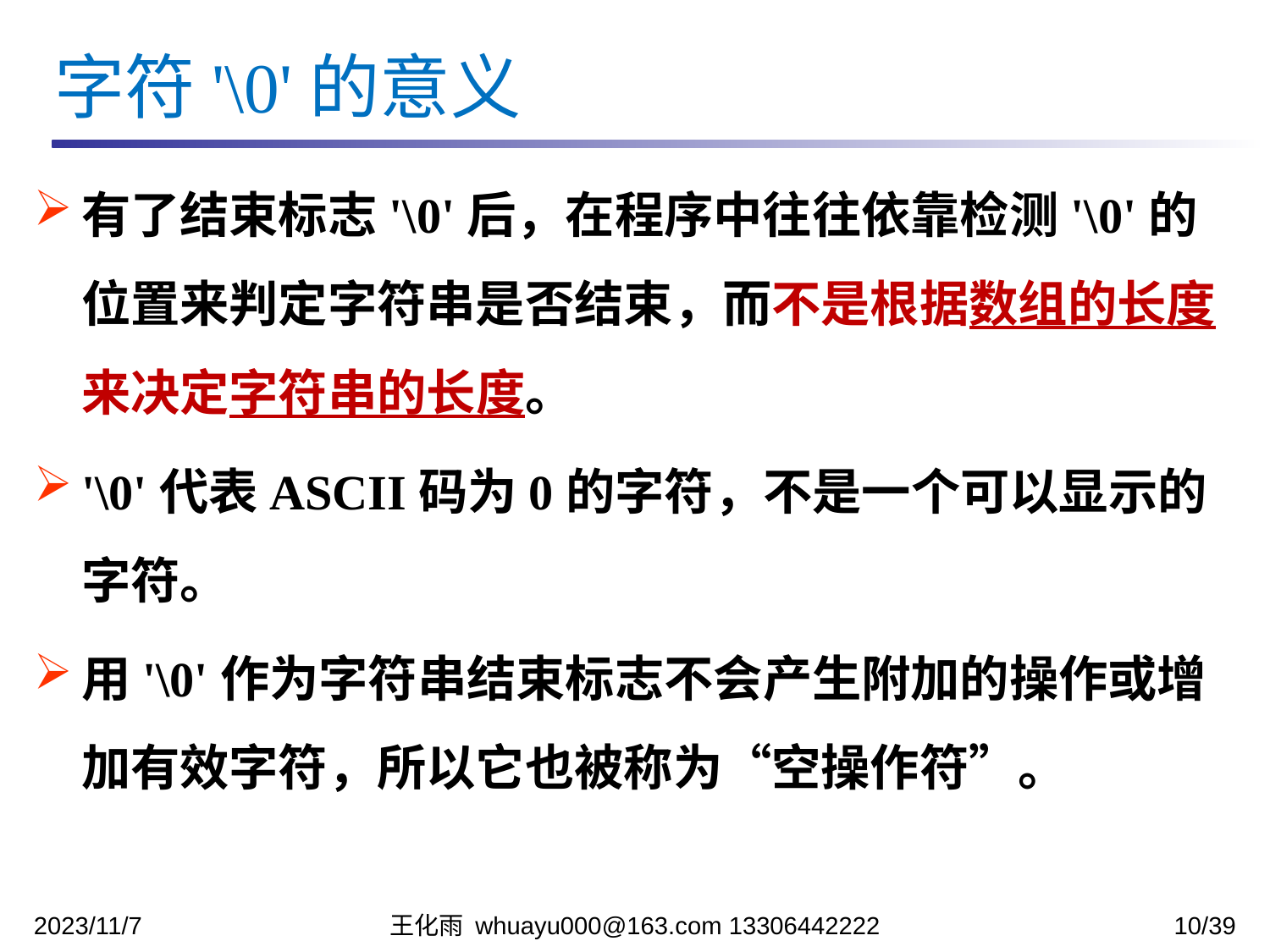

字符'\0'的意义
有了结束标志'\0'后，在程序中往往依靠检测'\0'的位置来判定字符串是否结束，而不是根据数组的长度来决定字符串的长度。
'\0'代表ASCII码为0的字符，不是一个可以显示的字符。
用'\0'作为字符串结束标志不会产生附加的操作或增加有效字符，所以它也被称为“空操作符”。
2023/11/7
王化雨 whuayu000@163.com 13306442222
10/39